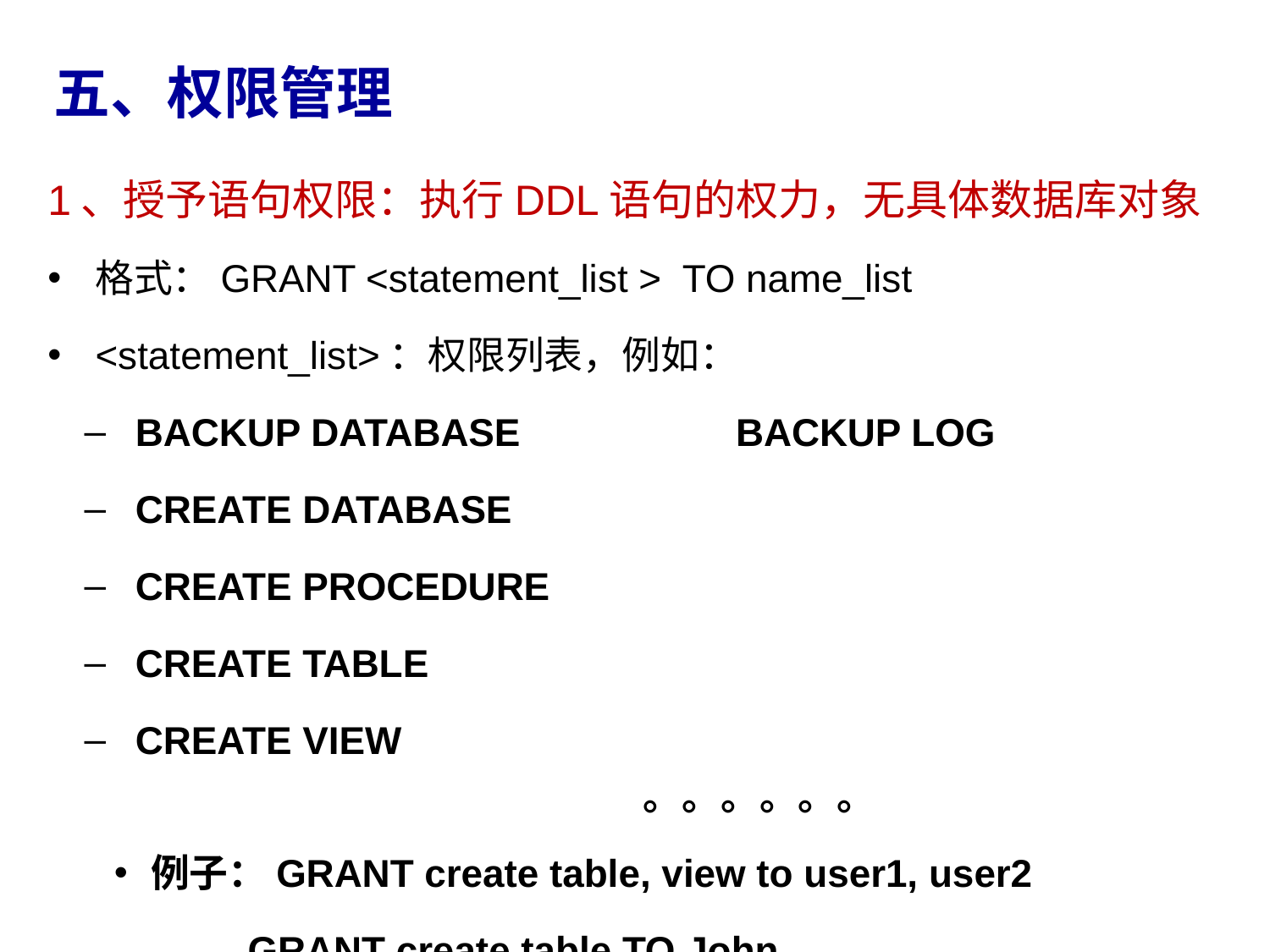

# 五、权限管理
1、授予语句权限：执行DDL语句的权力，无具体数据库对象
格式：GRANT <statement_list >  TO name_list
<statement_list>：权限列表，例如：
BACKUP DATABASE                    BACKUP LOG
CREATE DATABASE
CREATE PROCEDURE
CREATE TABLE
CREATE VIEW 											。。。。。。
例子：GRANT create table, view to user1, user2
	       GRANT create table TO John
	       GRANT create  view TO John